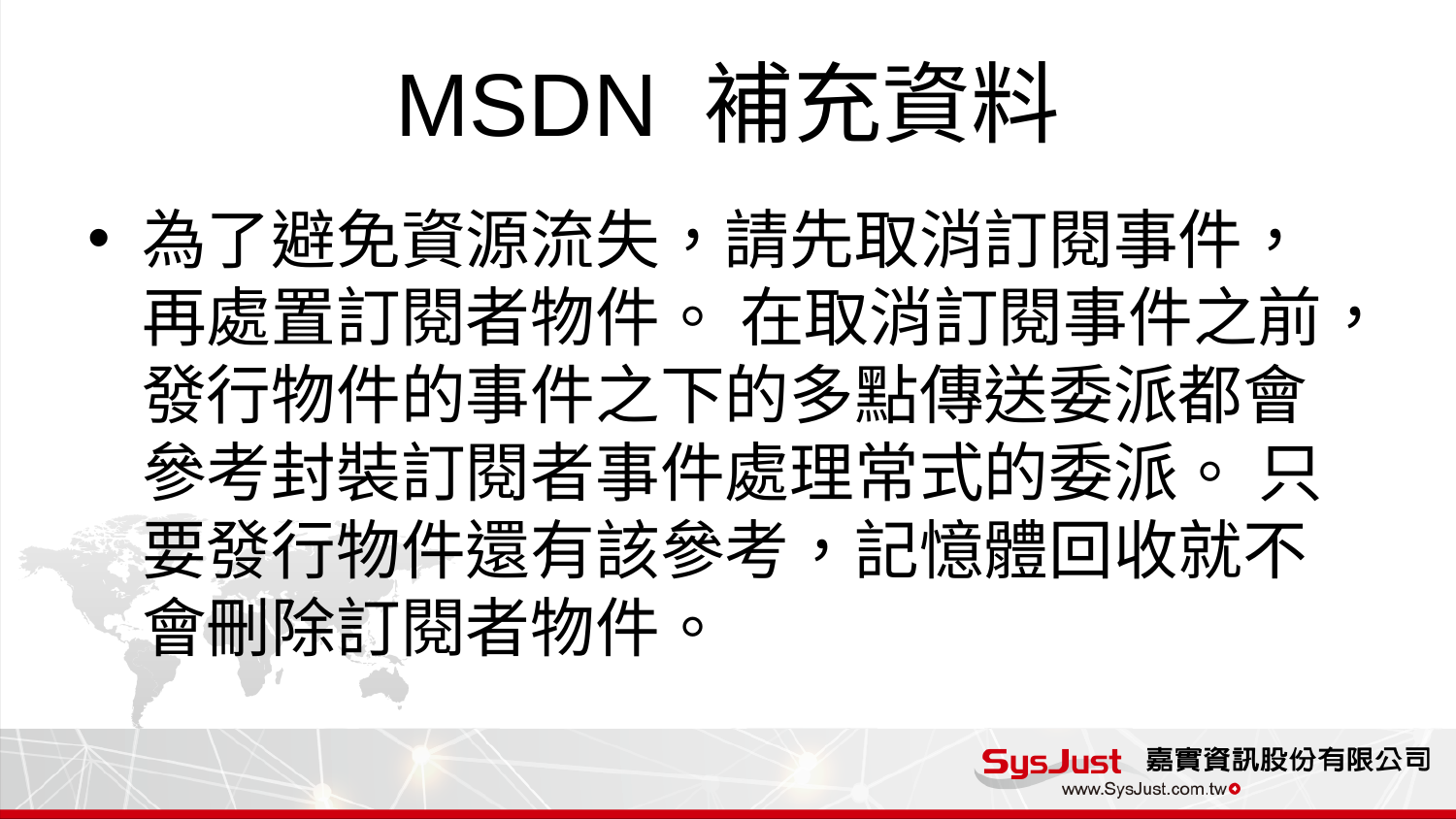

# MSDN 補充資料
為了避免資源流失，請先取消訂閱事件，再處置訂閱者物件。 在取消訂閱事件之前，發行物件的事件之下的多點傳送委派都會參考封裝訂閱者事件處理常式的委派。 只要發行物件還有該參考，記憶體回收就不會刪除訂閱者物件。